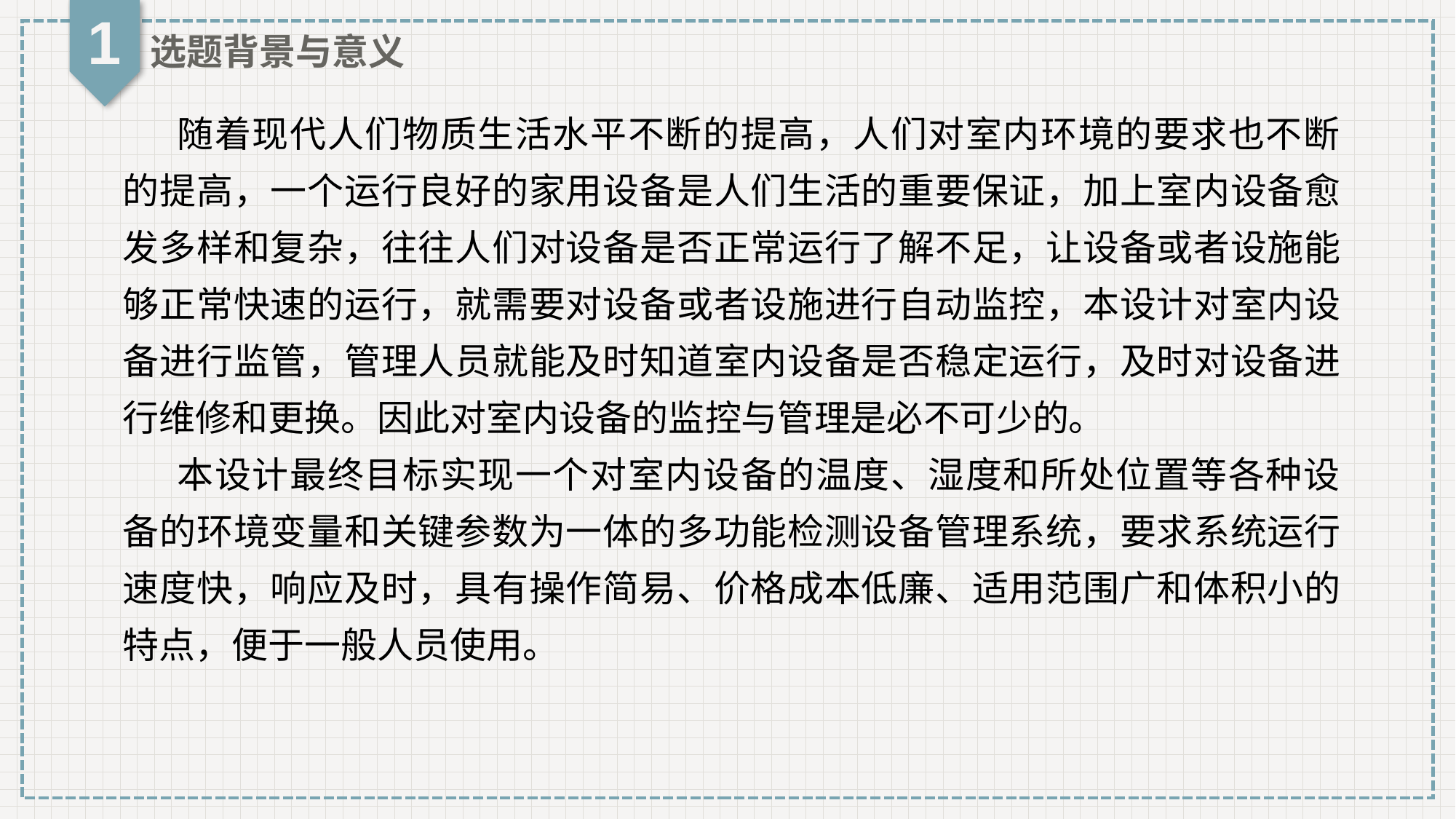

1
选题背景与意义
随着现代人们物质生活水平不断的提高，人们对室内环境的要求也不断的提高，一个运行良好的家用设备是人们生活的重要保证，加上室内设备愈发多样和复杂，往往人们对设备是否正常运行了解不足，让设备或者设施能够正常快速的运行，就需要对设备或者设施进行自动监控，本设计对室内设备进行监管，管理人员就能及时知道室内设备是否稳定运行，及时对设备进行维修和更换。因此对室内设备的监控与管理是必不可少的。
本设计最终目标实现一个对室内设备的温度、湿度和所处位置等各种设备的环境变量和关键参数为一体的多功能检测设备管理系统，要求系统运行速度快，响应及时，具有操作简易、价格成本低廉、适用范围广和体积小的特点，便于一般人员使用。